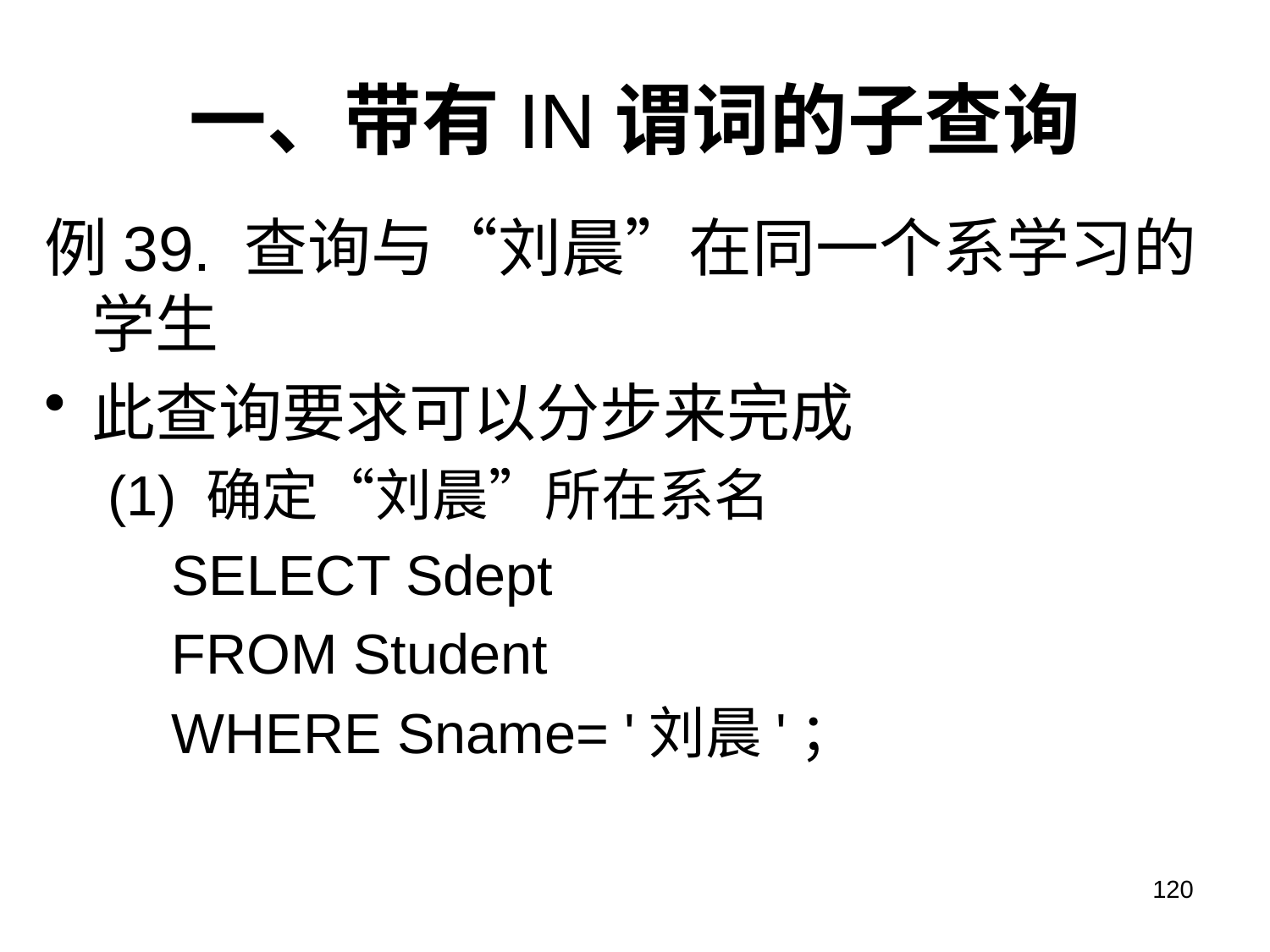

# 一、带有IN谓词的子查询
例39. 查询与“刘晨”在同一个系学习的学生
此查询要求可以分步来完成
(1) 确定“刘晨”所在系名
SELECT Sdept
FROM Student
WHERE Sname= '刘晨'；
120